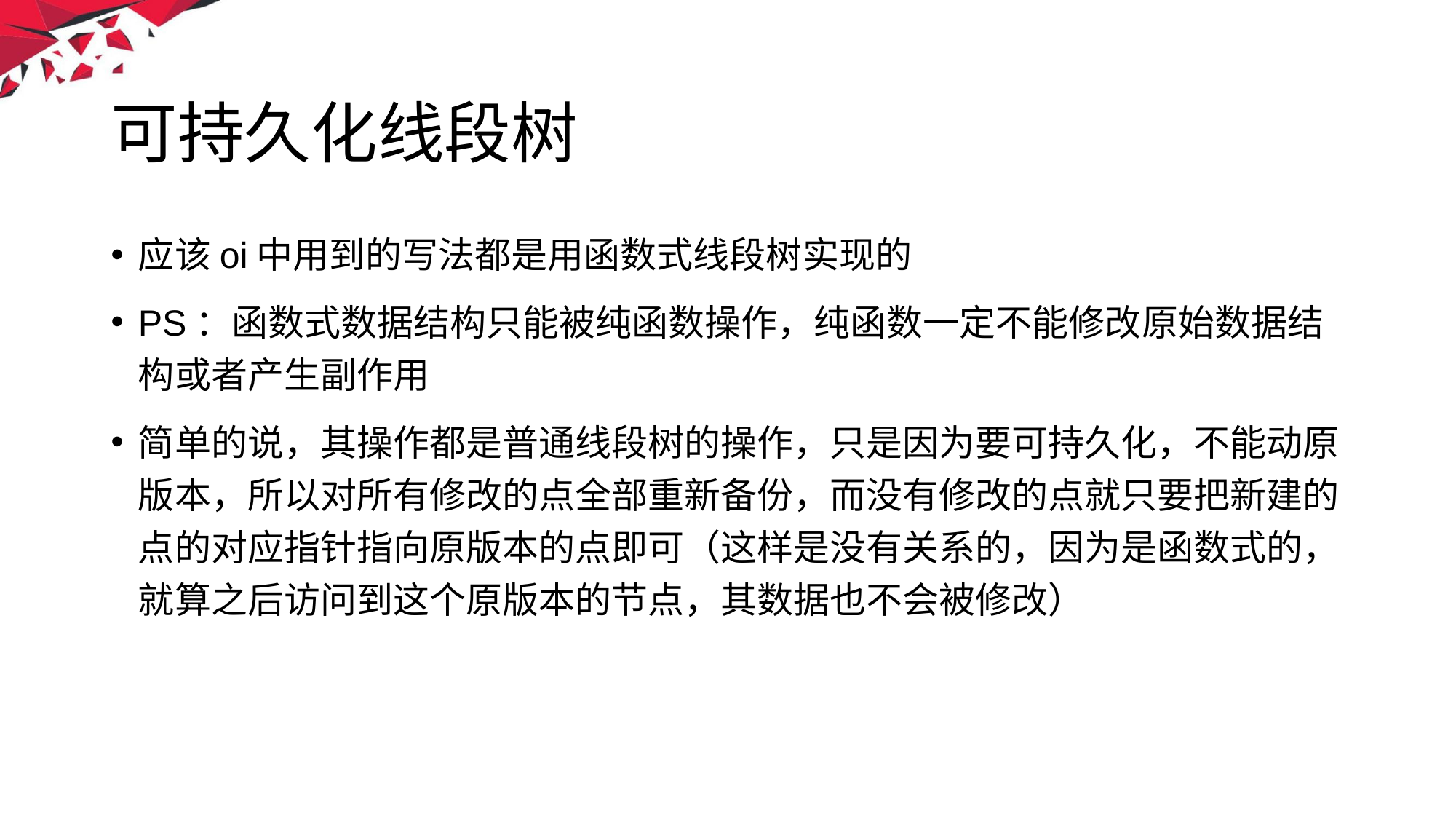

# 可持久化线段树
应该oi中用到的写法都是用函数式线段树实现的
PS：函数式数据结构只能被纯函数操作，纯函数一定不能修改原始数据结构或者产生副作用
简单的说，其操作都是普通线段树的操作，只是因为要可持久化，不能动原版本，所以对所有修改的点全部重新备份，而没有修改的点就只要把新建的点的对应指针指向原版本的点即可（这样是没有关系的，因为是函数式的，就算之后访问到这个原版本的节点，其数据也不会被修改）